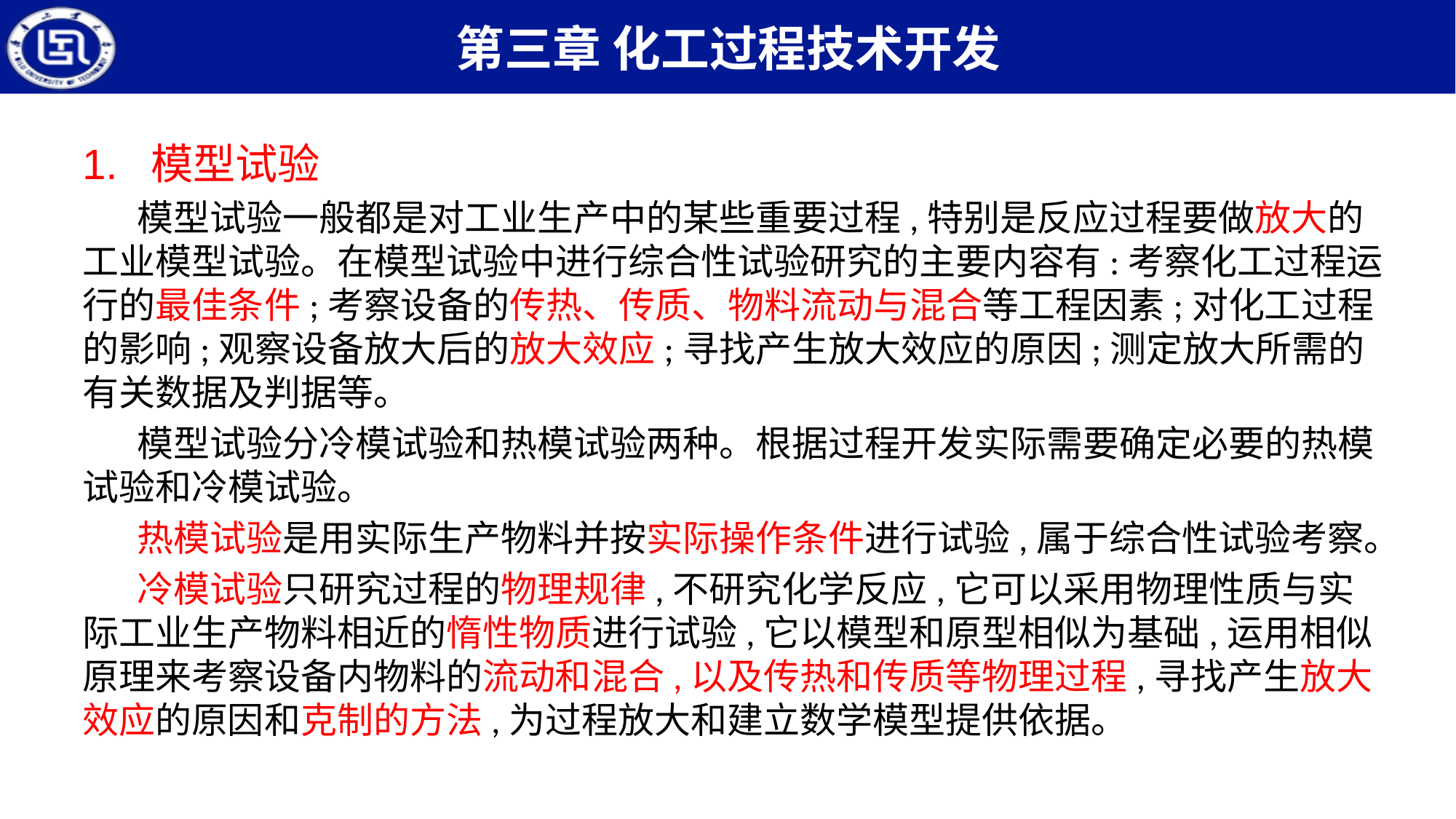

模型试验
模型试验一般都是对工业生产中的某些重要过程,特别是反应过程要做放大的工业模型试验。在模型试验中进行综合性试验研究的主要内容有:考察化工过程运行的最佳条件;考察设备的传热、传质、物料流动与混合等工程因素;对化工过程的影响;观察设备放大后的放大效应;寻找产生放大效应的原因;测定放大所需的有关数据及判据等。
模型试验分冷模试验和热模试验两种。根据过程开发实际需要确定必要的热模试验和冷模试验。
热模试验是用实际生产物料并按实际操作条件进行试验,属于综合性试验考察。
冷模试验只研究过程的物理规律,不研究化学反应,它可以采用物理性质与实际工业生产物料相近的惰性物质进行试验,它以模型和原型相似为基础,运用相似原理来考察设备内物料的流动和混合,以及传热和传质等物理过程,寻找产生放大效应的原因和克制的方法,为过程放大和建立数学模型提供依据。